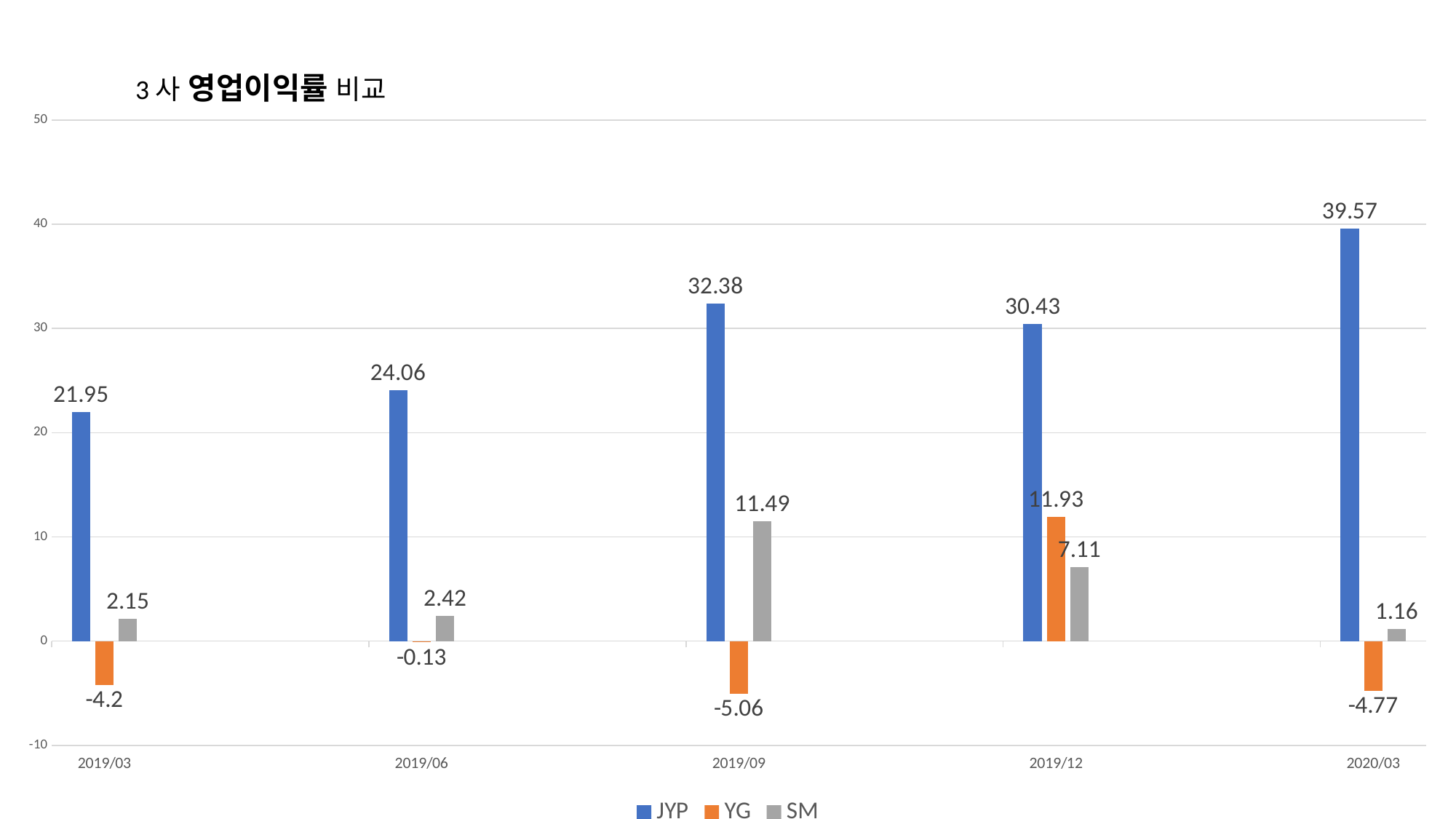

3사 영업이익률 비교

### Chart

| Category |  |  |  |
|---|---|---|---|
| 43525 | 21.95 | -4.2 | 2.15 |
| 43617 | 24.06 | -0.13 | 2.42 |
| 43709 | 32.38 | -5.06 | 11.49 |
| 43800 | 30.43 | 11.93 | 7.11 |
| 43891 | 39.57 | -4.77 | 1.16 |